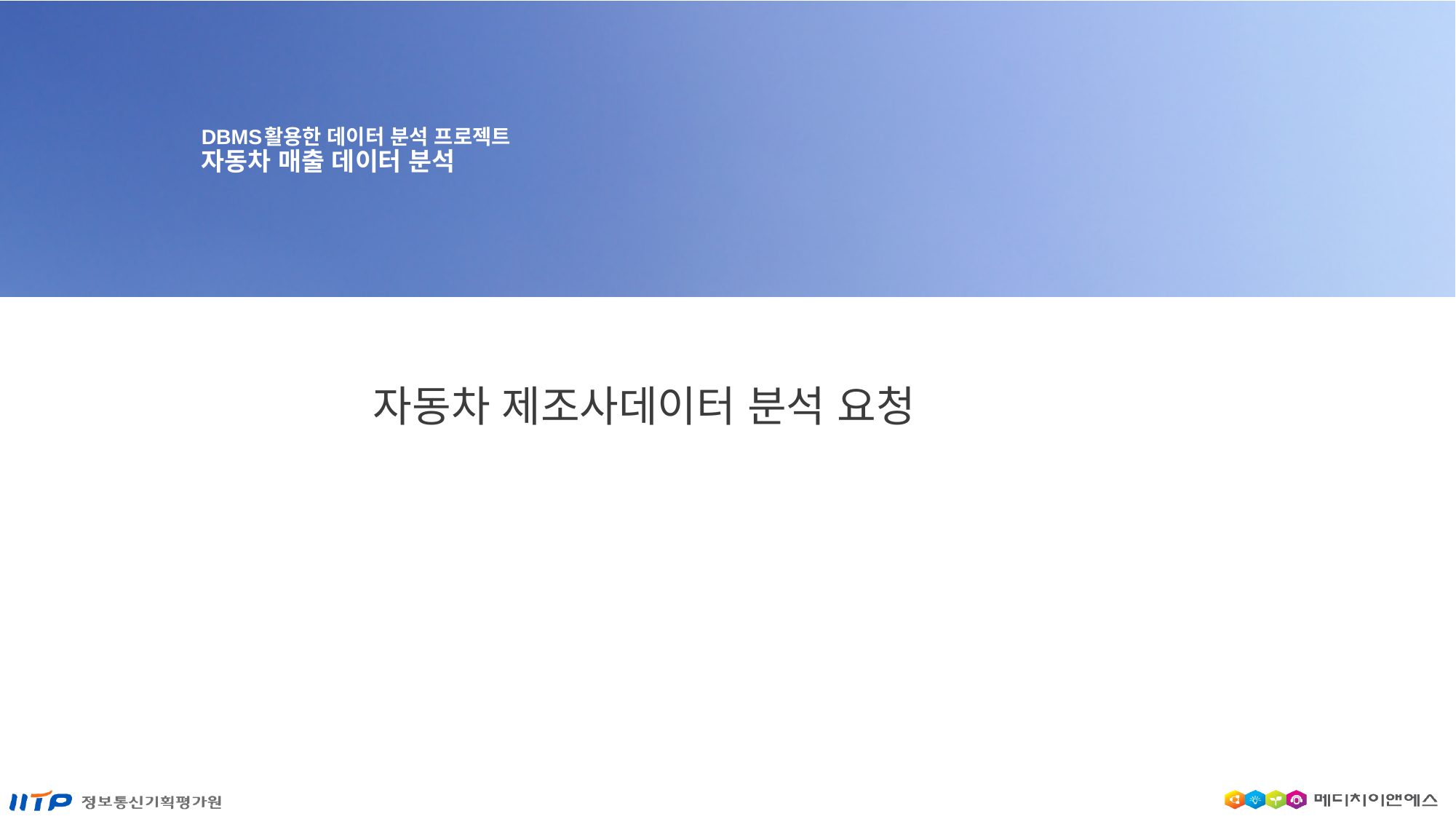

# DBMS활용한 데이터 분석 프로젝트 자동차 매출 데이터 분석
자동차 제조사데이터 분석 요청